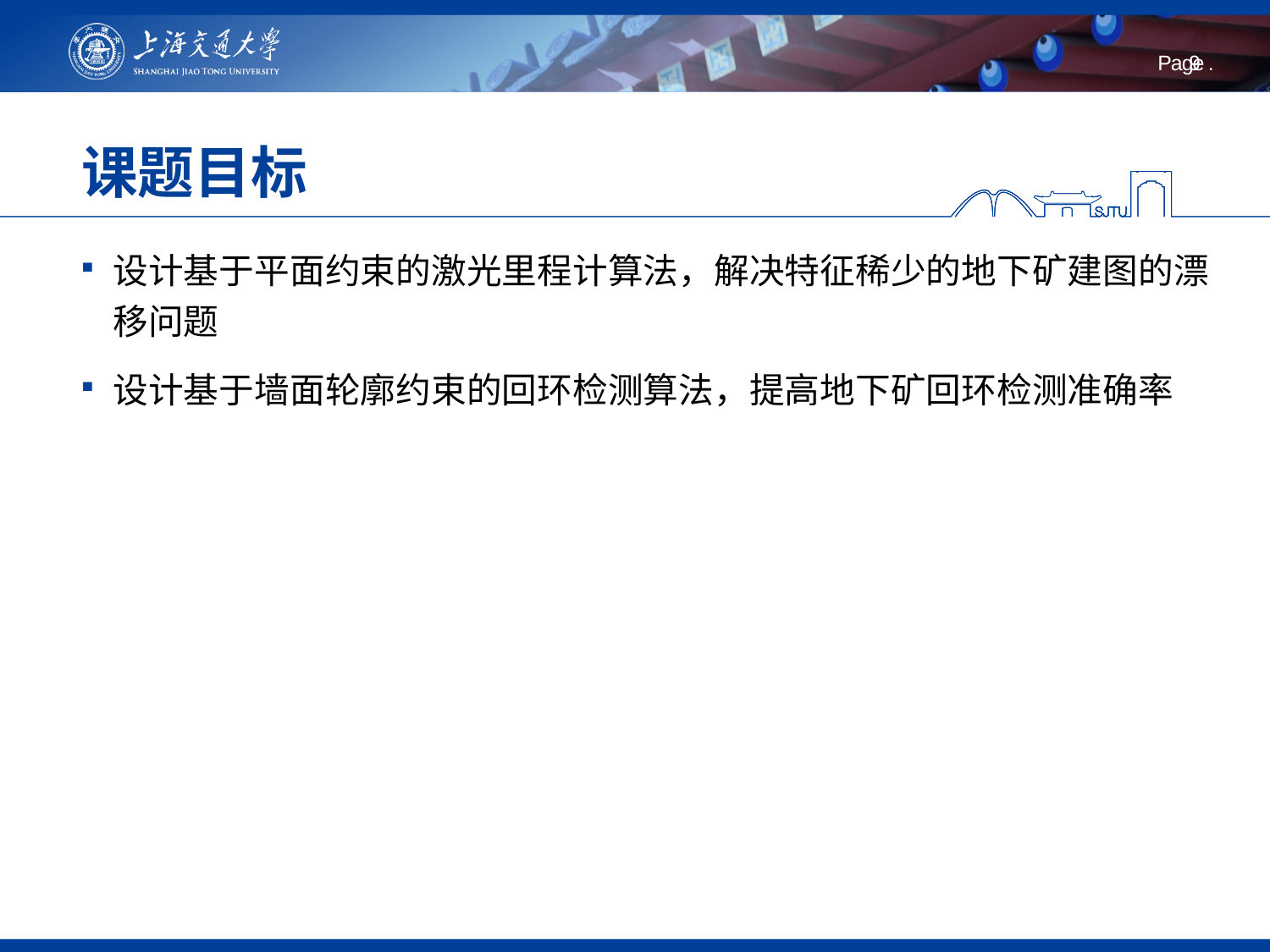

# 课题目标
设计基于平面约束的激光里程计算法，解决特征稀少的地下矿建图的漂移问题
设计基于墙面轮廓约束的回环检测算法，提高地下矿回环检测准确率